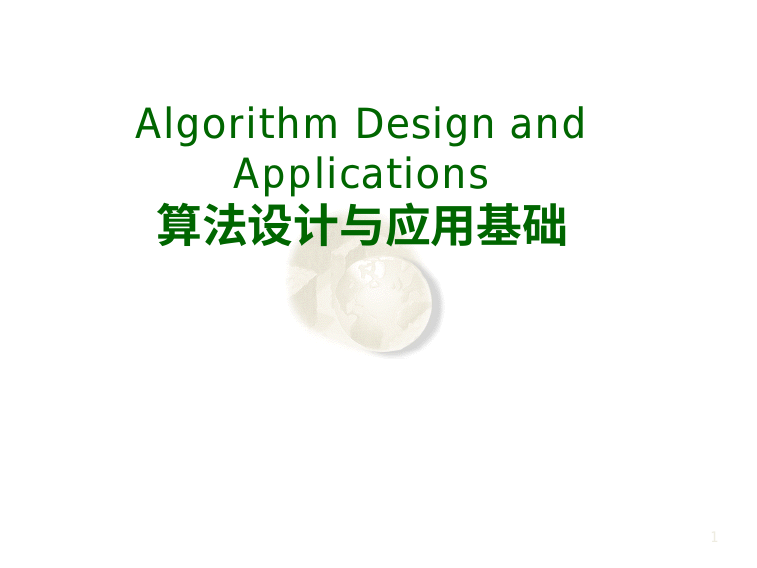

# Algorithm Design and Applications 算法设计与应用基础

1